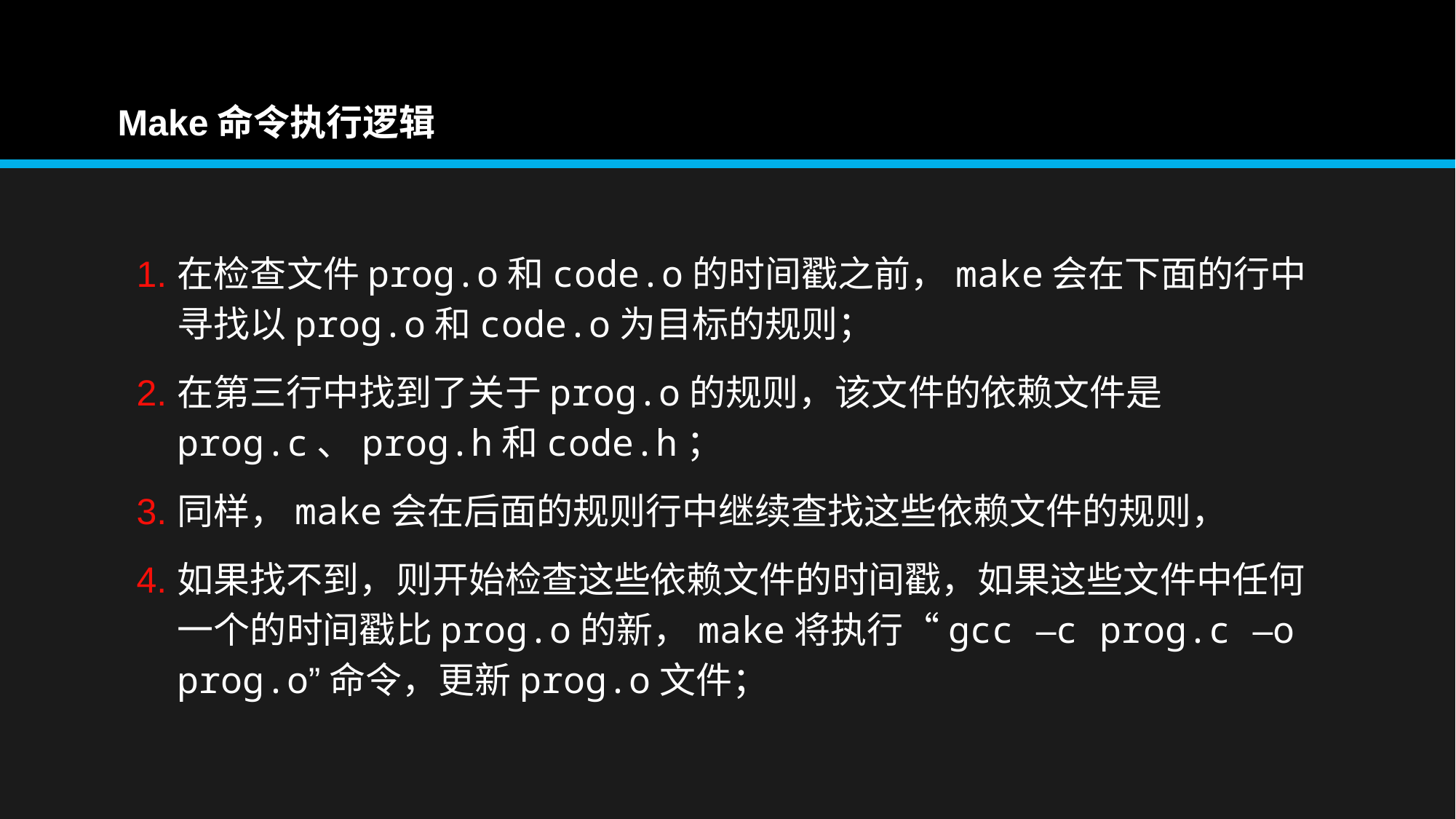

Make命令执行逻辑规则的执行顺序：
在检查文件prog.o和code.o的时间戳之前，make会在下面的行中寻找以prog.o和code.o为目标的规则；
在第三行中找到了关于prog.o的规则，该文件的依赖文件是prog.c、prog.h和code.h；
同样，make会在后面的规则行中继续查找这些依赖文件的规则，
如果找不到，则开始检查这些依赖文件的时间戳，如果这些文件中任何一个的时间戳比prog.o的新，make将执行“gcc –c prog.c –o prog.o”命令，更新prog.o文件；